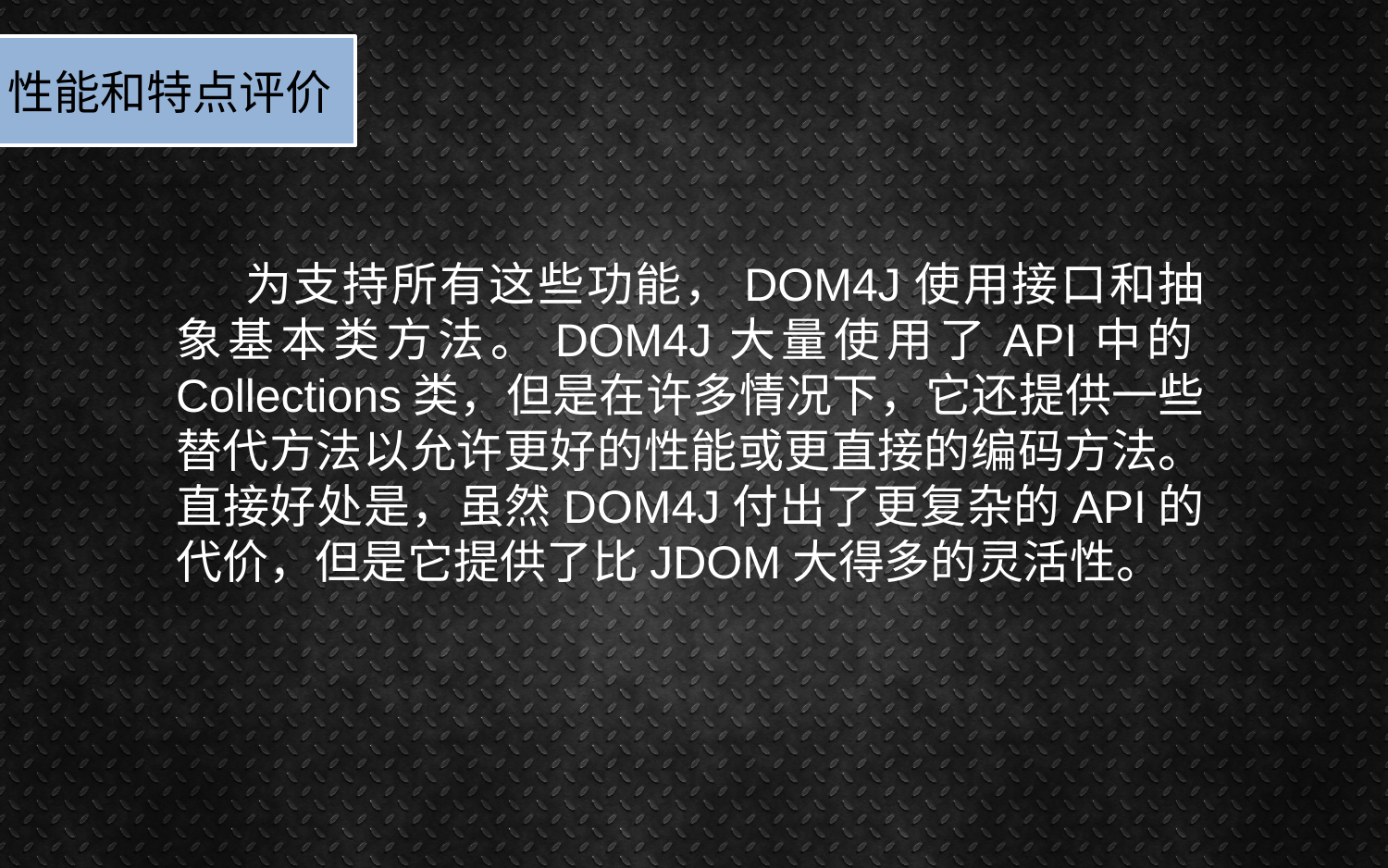

性能和特点评价
为支持所有这些功能，DOM4J使用接口和抽象基本类方法。DOM4J大量使用了API中的Collections类，但是在许多情况下，它还提供一些替代方法以允许更好的性能或更直接的编码方法。直接好处是，虽然DOM4J付出了更复杂的API的代价，但是它提供了比JDOM大得多的灵活性。